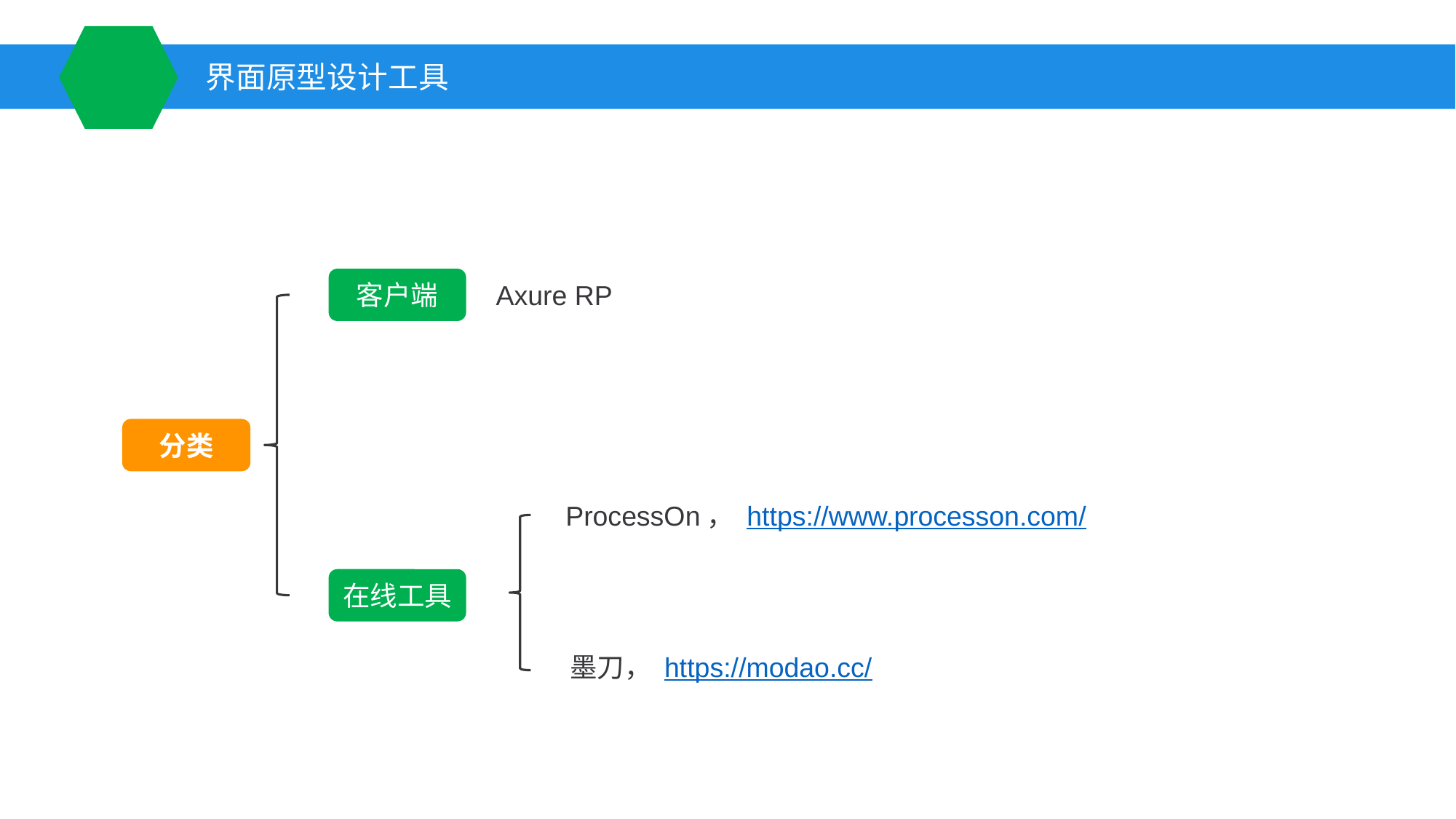

界面原型设计工具

客户端
Axure RP

分类
ProcessOn， https://www.processon.com/

在线工具
墨刀， https://modao.cc/